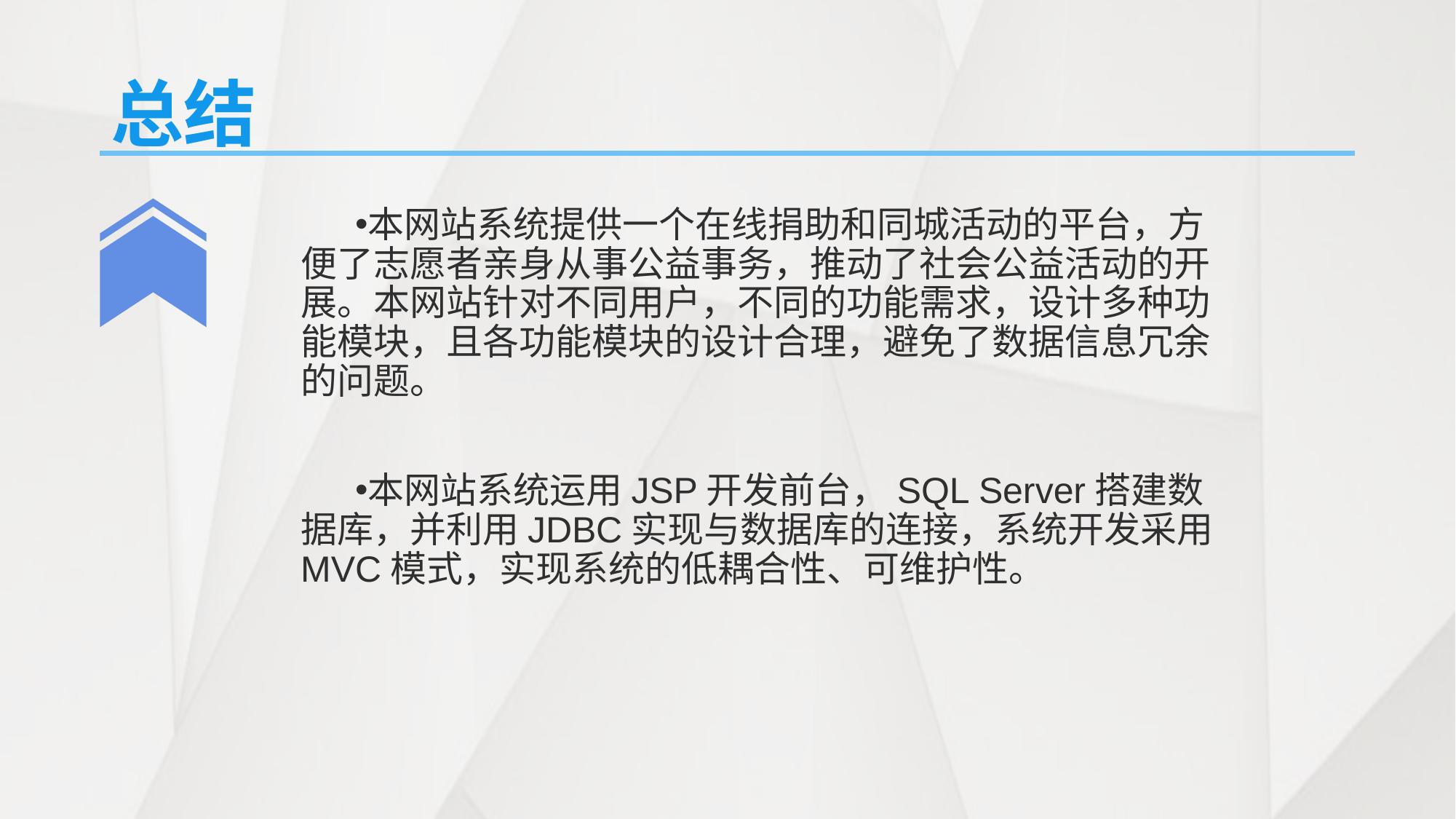

# 总结

本网站系统提供一个在线捐助和同城活动的平台，方便了志愿者亲身从事公益事务，推动了社会公益活动的开展。本网站针对不同用户，不同的功能需求，设计多种功能模块，且各功能模块的设计合理，避免了数据信息冗余的问题。

本网站系统运用JSP开发前台，SQL Server搭建数据库，并利用JDBC实现与数据库的连接，系统开发采用MVC模式，实现系统的低耦合性、可维护性。